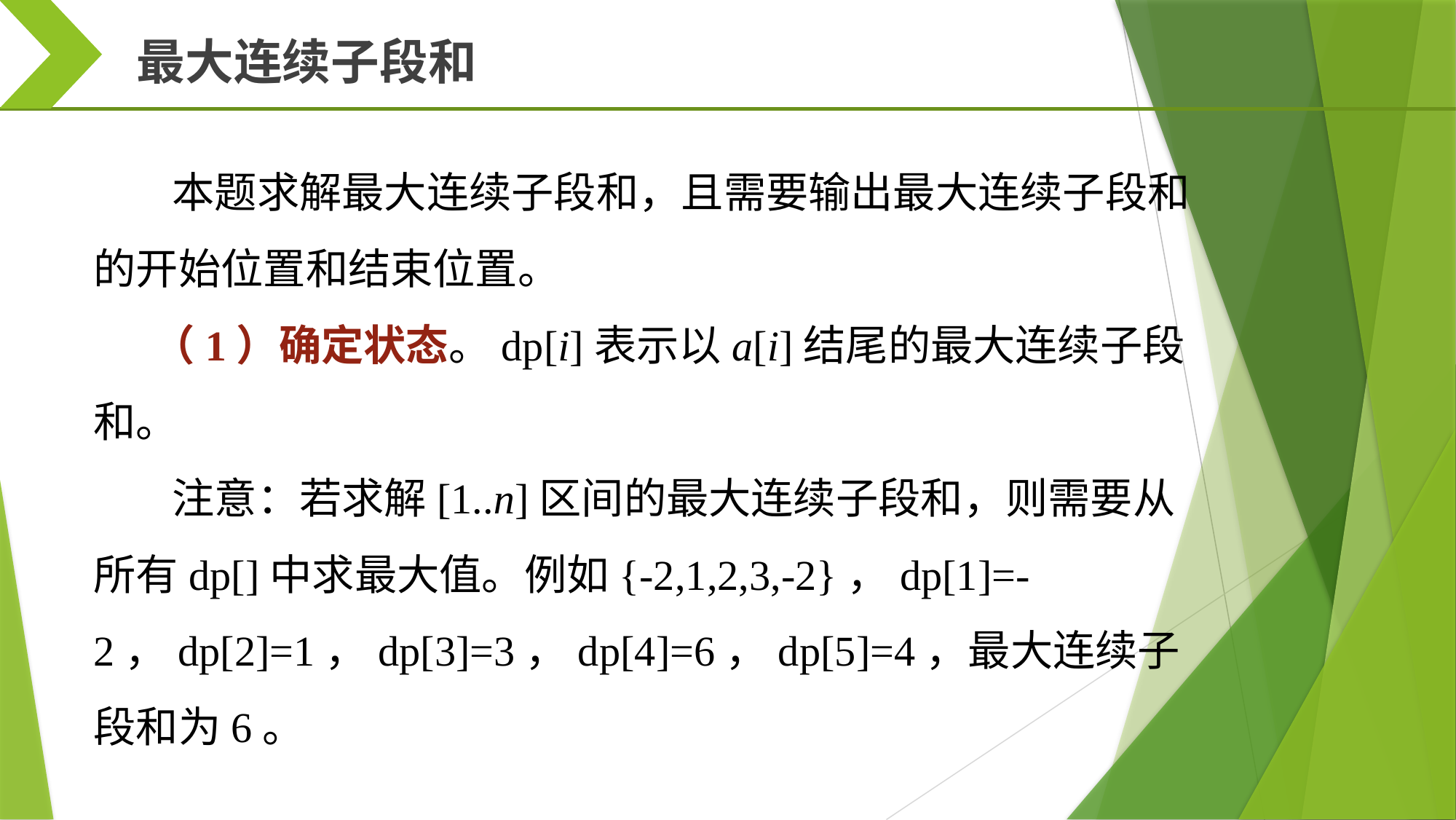

最大连续子段和
 本题求解最大连续子段和，且需要输出最大连续子段和的开始位置和结束位置。
（1）确定状态。dp[i]表示以a[i]结尾的最大连续子段和。
 注意：若求解[1..n]区间的最大连续子段和，则需要从所有dp[]中求最大值。例如{-2,1,2,3,-2}，dp[1]=-2，dp[2]=1，dp[3]=3，dp[4]=6，dp[5]=4，最大连续子段和为6。